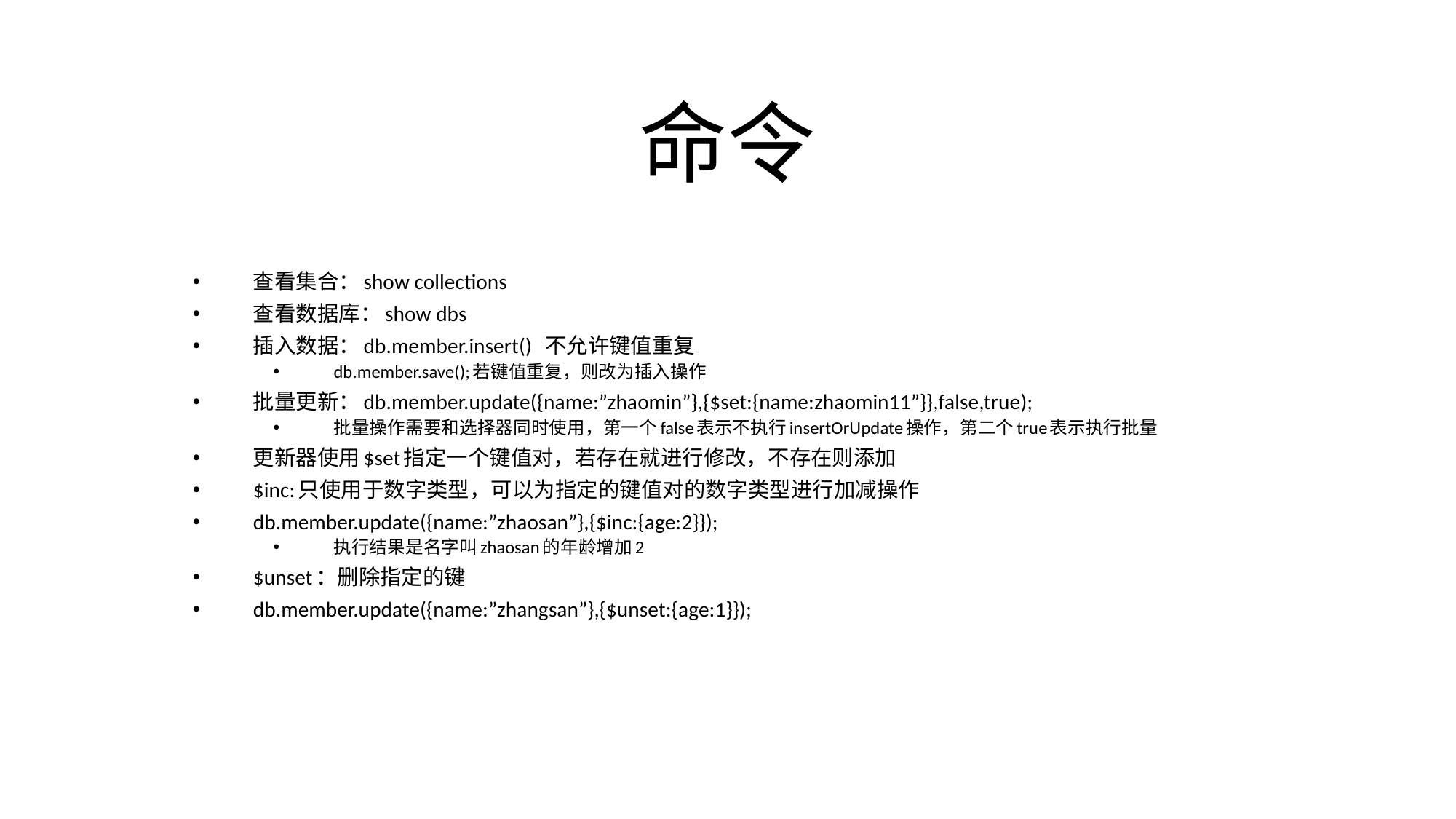

# 命令
查看集合：show collections
查看数据库：show dbs
插入数据：db.member.insert()  不允许键值重复
db.member.save();若键值重复，则改为插入操作
批量更新：db.member.update({name:”zhaomin”},{$set:{name:zhaomin11”}},false,true);
批量操作需要和选择器同时使用，第一个false表示不执行insertOrUpdate操作，第二个true表示执行批量
更新器使用$set指定一个键值对，若存在就进行修改，不存在则添加
$inc:只使用于数字类型，可以为指定的键值对的数字类型进行加减操作
db.member.update({name:”zhaosan”},{$inc:{age:2}});
执行结果是名字叫zhaosan的年龄增加2
$unset：删除指定的键
db.member.update({name:”zhangsan”},{$unset:{age:1}});